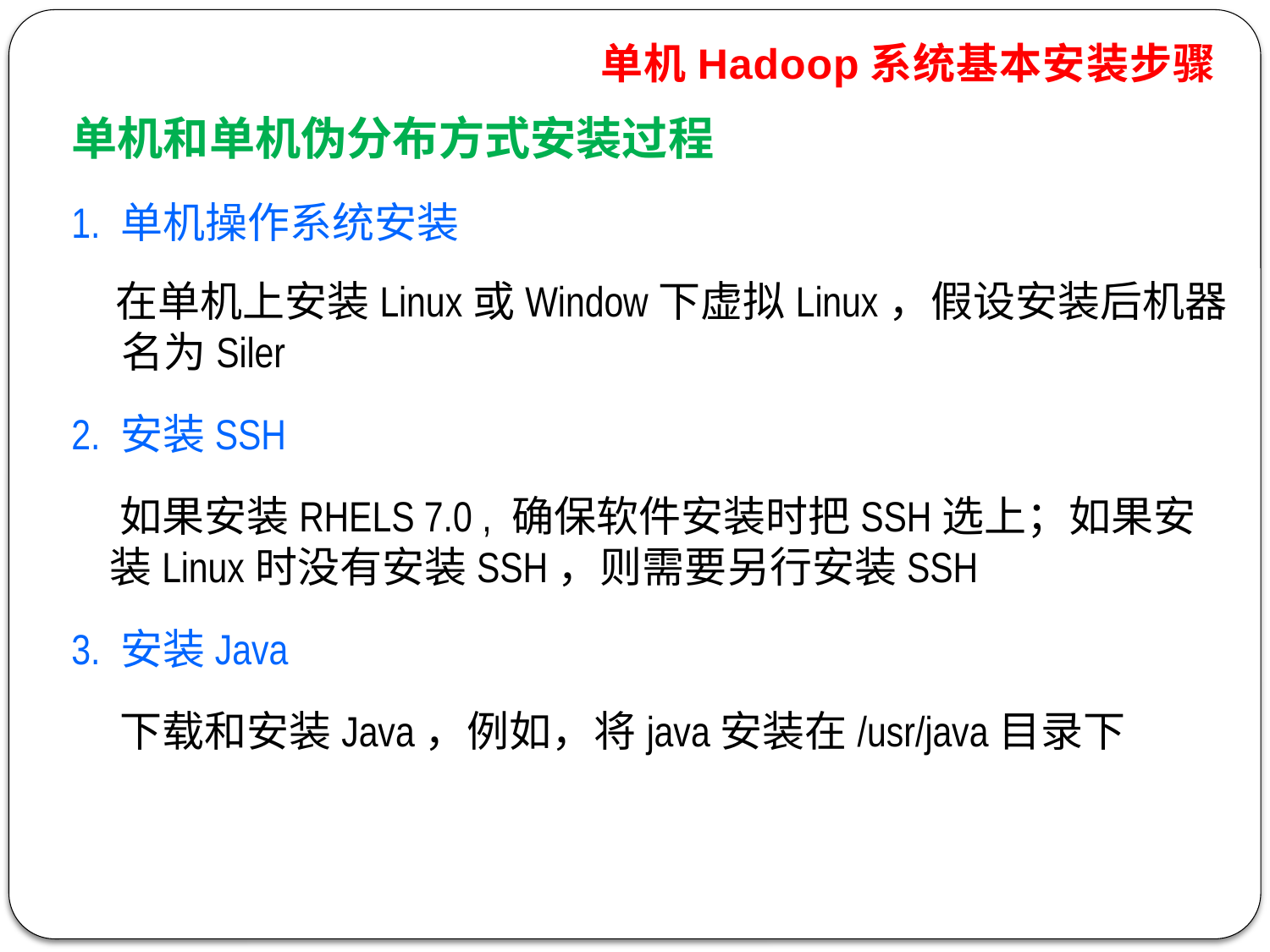

单机Hadoop系统基本安装步骤
单机和单机伪分布方式安装过程
1. 单机操作系统安装
在单机上安装Linux或Window下虚拟Linux，假设安装后机器名为Siler
2. 安装SSH
    如果安装RHELS 7.0 , 确保软件安装时把SSH选上；如果安装Linux时没有安装SSH，则需要另行安装SSH
3. 安装Java
    下载和安装Java，例如，将java安装在/usr/java目录下